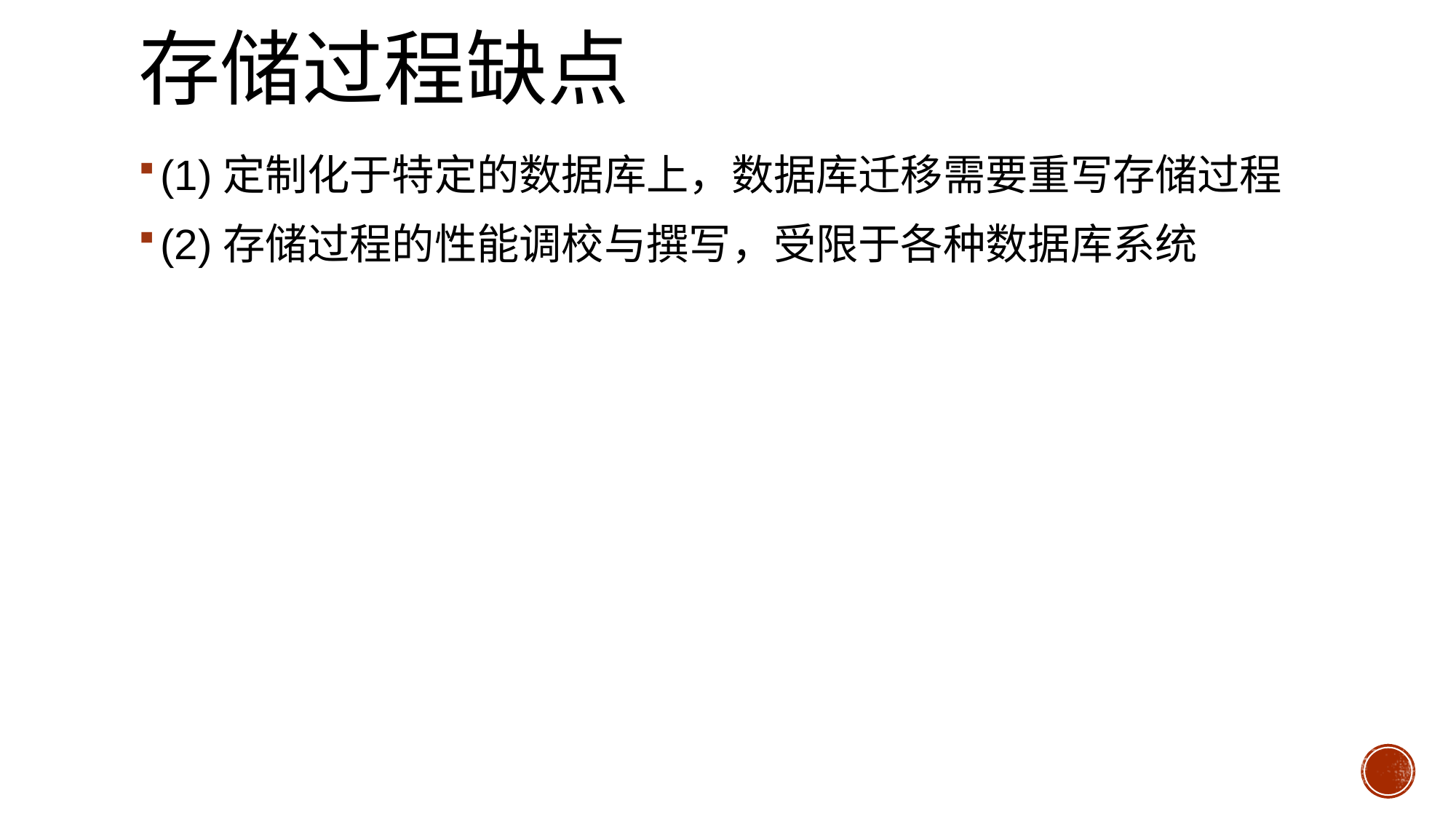

# 存储过程缺点
(1)定制化于特定的数据库上，数据库迁移需要重写存储过程
(2)存储过程的性能调校与撰写，受限于各种数据库系统
57